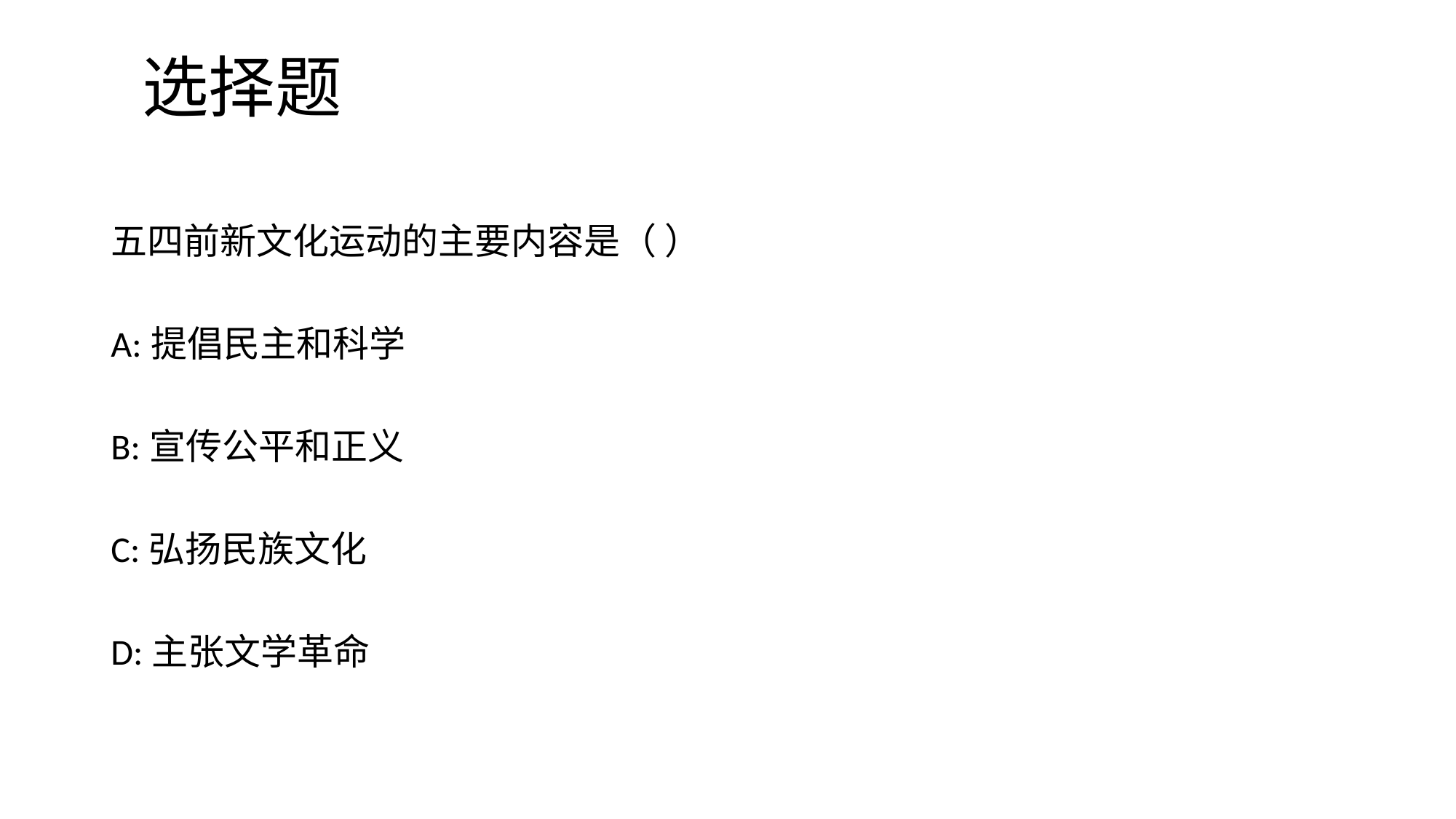

# 选择题
五四前新文化运动的主要内容是（ ）
A:提倡民主和科学
B:宣传公平和正义
C:弘扬民族文化
D:主张文学革命